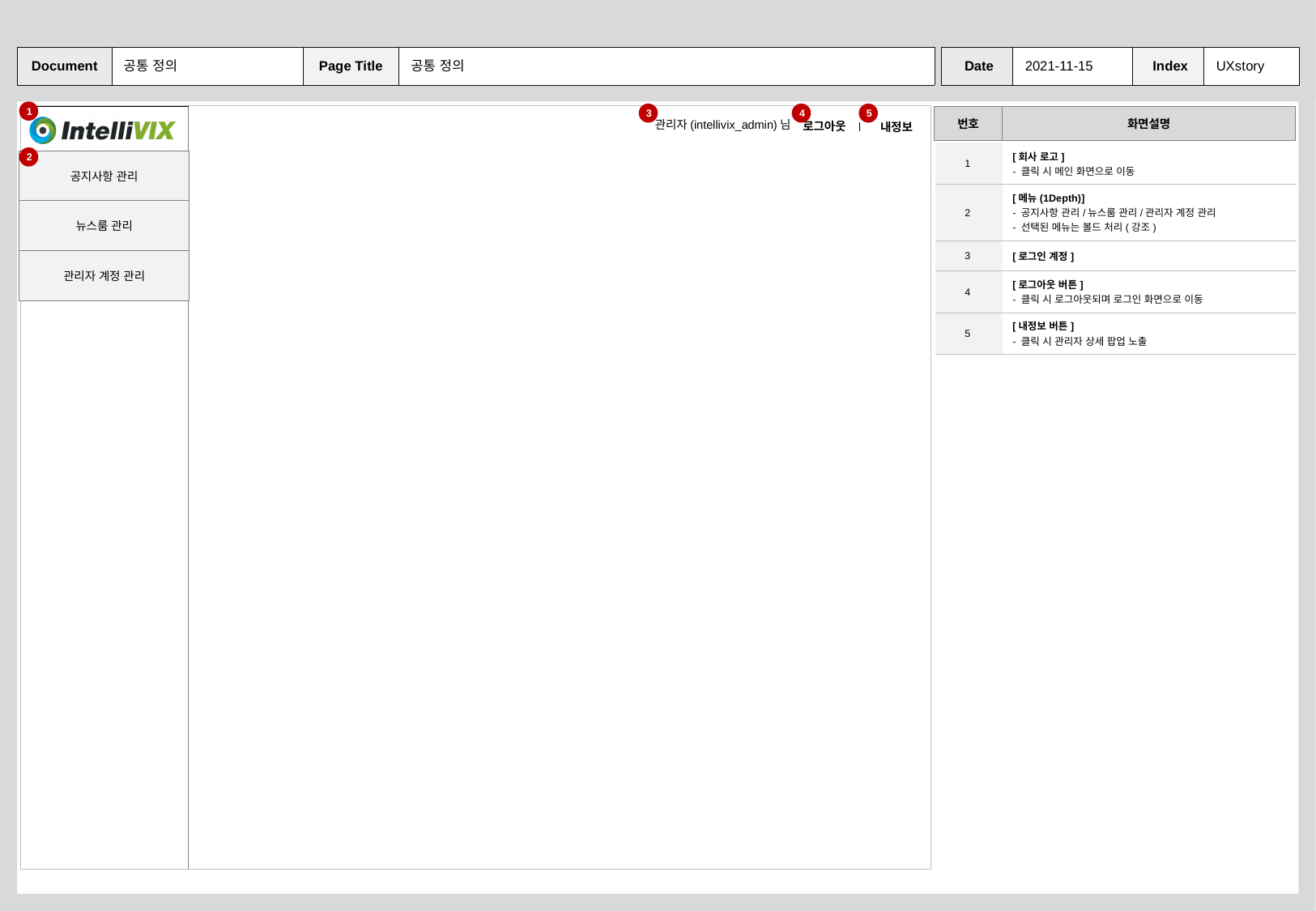

공통 정의
공통 정의
2021-11-15
UXstory
1
3
4
5
| 1 | [회사 로고] - 클릭 시 메인 화면으로 이동 |
| --- | --- |
| 2 | [메뉴(1Depth)] - 공지사항 관리/뉴스룸 관리/관리자 계정 관리 - 선택된 메뉴는 볼드 처리(강조) |
| 3 | [로그인 계정] |
| 4 | [로그아웃 버튼] - 클릭 시 로그아웃되며 로그인 화면으로 이동 |
| 5 | [내정보 버튼] - 클릭 시 관리자 상세 팝업 노출 |
2
| 공지사항 관리 |
| --- |
| 뉴스룸 관리 |
| 관리자 계정 관리 |